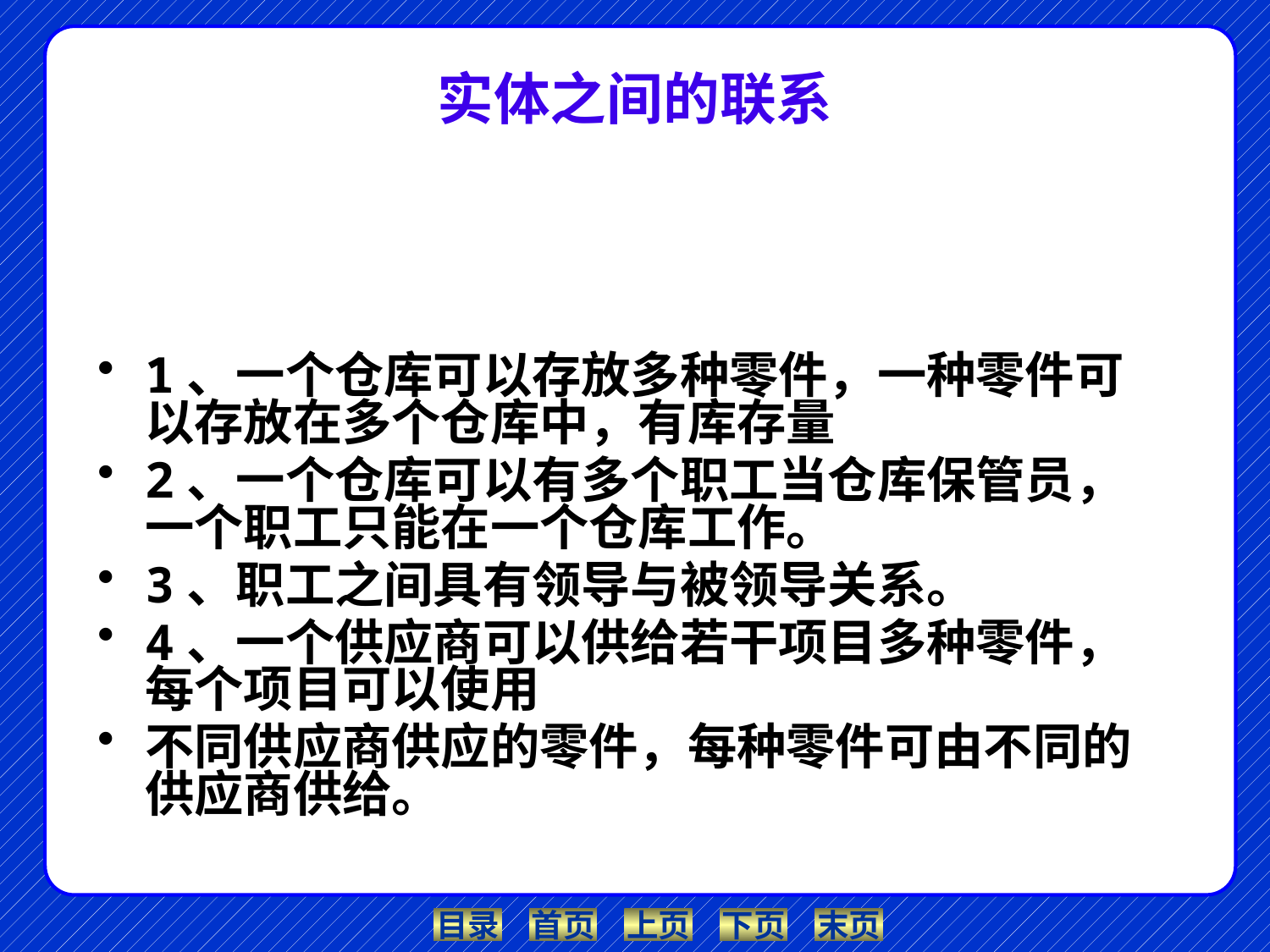

An Introduction to Database Systenm
# 实体之间的联系

1、一个仓库可以存放多种零件，一种零件可以存放在多个仓库中，有库存量
2、一个仓库可以有多个职工当仓库保管员，一个职工只能在一个仓库工作。
3、职工之间具有领导与被领导关系。
4、一个供应商可以供给若干项目多种零件，每个项目可以使用
不同供应商供应的零件，每种零件可由不同的供应商供给。